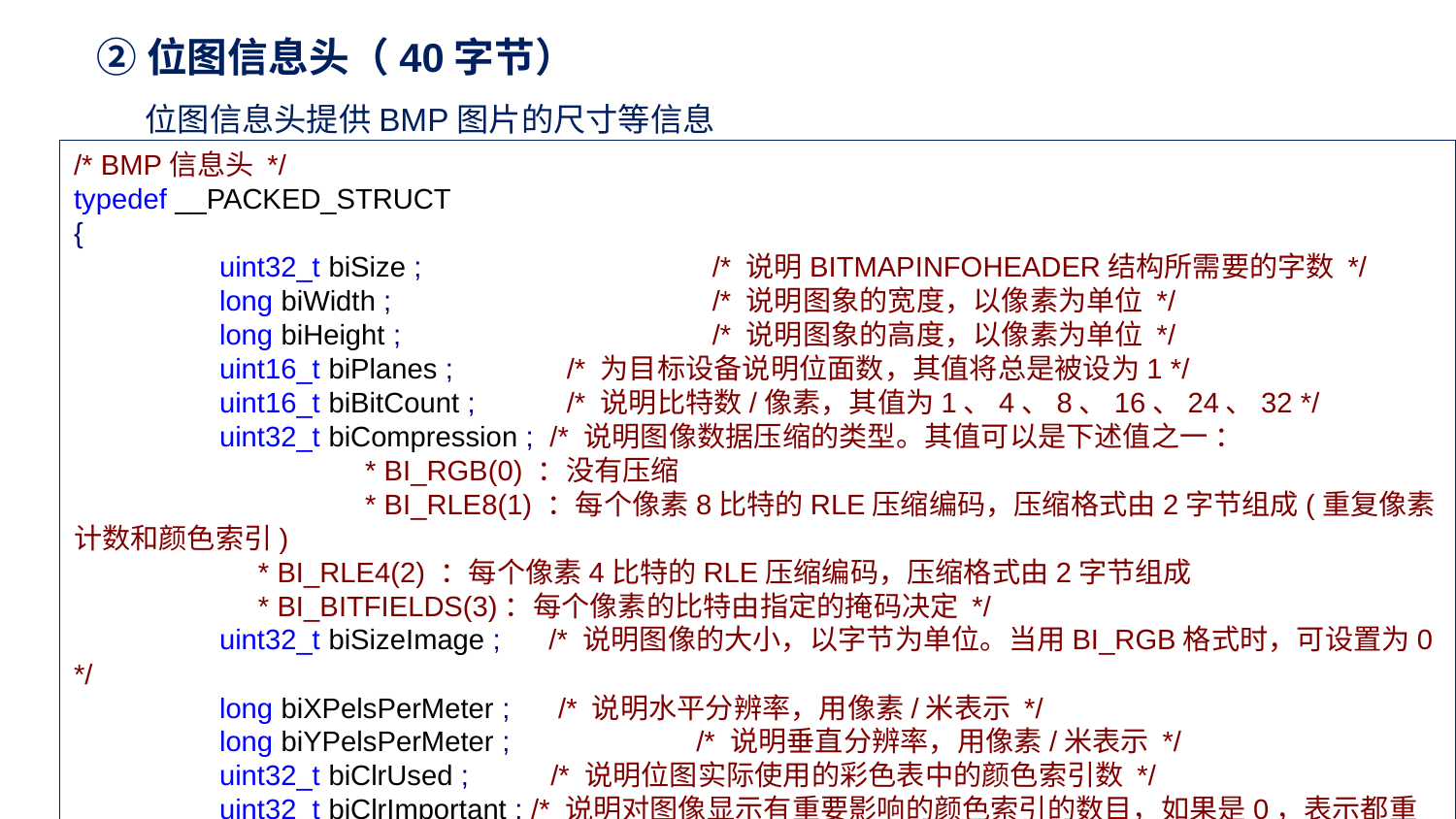

②位图信息头（40字节）
位图信息头提供BMP图片的尺寸等信息
/* BMP信息头 */
typedef __PACKED_STRUCT
{
	uint32_t biSize ; 		       /* 说明BITMAPINFOHEADER结构所需要的字数 */
	long biWidth ; 		       /* 说明图象的宽度，以像素为单位 */
	long biHeight ; 		       /* 说明图象的高度，以像素为单位 */
	uint16_t biPlanes ; 	       /* 为目标设备说明位面数，其值将总是被设为1 */
	uint16_t biBitCount ; 	       /* 说明比特数/像素，其值为1、4、8、16、24、32 */
	uint32_t biCompression ;  /* 说明图像数据压缩的类型。其值可以是下述值之一 ：
		* BI_RGB(0) ：没有压缩
		* BI_RLE8(1) ：每个像素8比特的RLE压缩编码，压缩格式由2字节组成(重复像素计数和颜色索引)
                       * BI_RLE4(2) ：每个像素4比特的RLE压缩编码，压缩格式由2字节组成
                       * BI_BITFIELDS(3)：每个像素的比特由指定的掩码决定 */
	uint32_t biSizeImage ;      /* 说明图像的大小，以字节为单位。当用BI_RGB格式时，可设置为0 */
	long biXPelsPerMeter ;      /* 说明水平分辨率，用像素/米表示 */
	long biYPelsPerMeter ; 	     /* 说明垂直分辨率，用像素/米表示 */
	uint32_t biClrUsed ; 	     /* 说明位图实际使用的彩色表中的颜色索引数 */
	uint32_t biClrImportant ; /* 说明对图像显示有重要影响的颜色索引的数目，如果是0，表示都重要 */
}BITMAPINFOHEADER ;